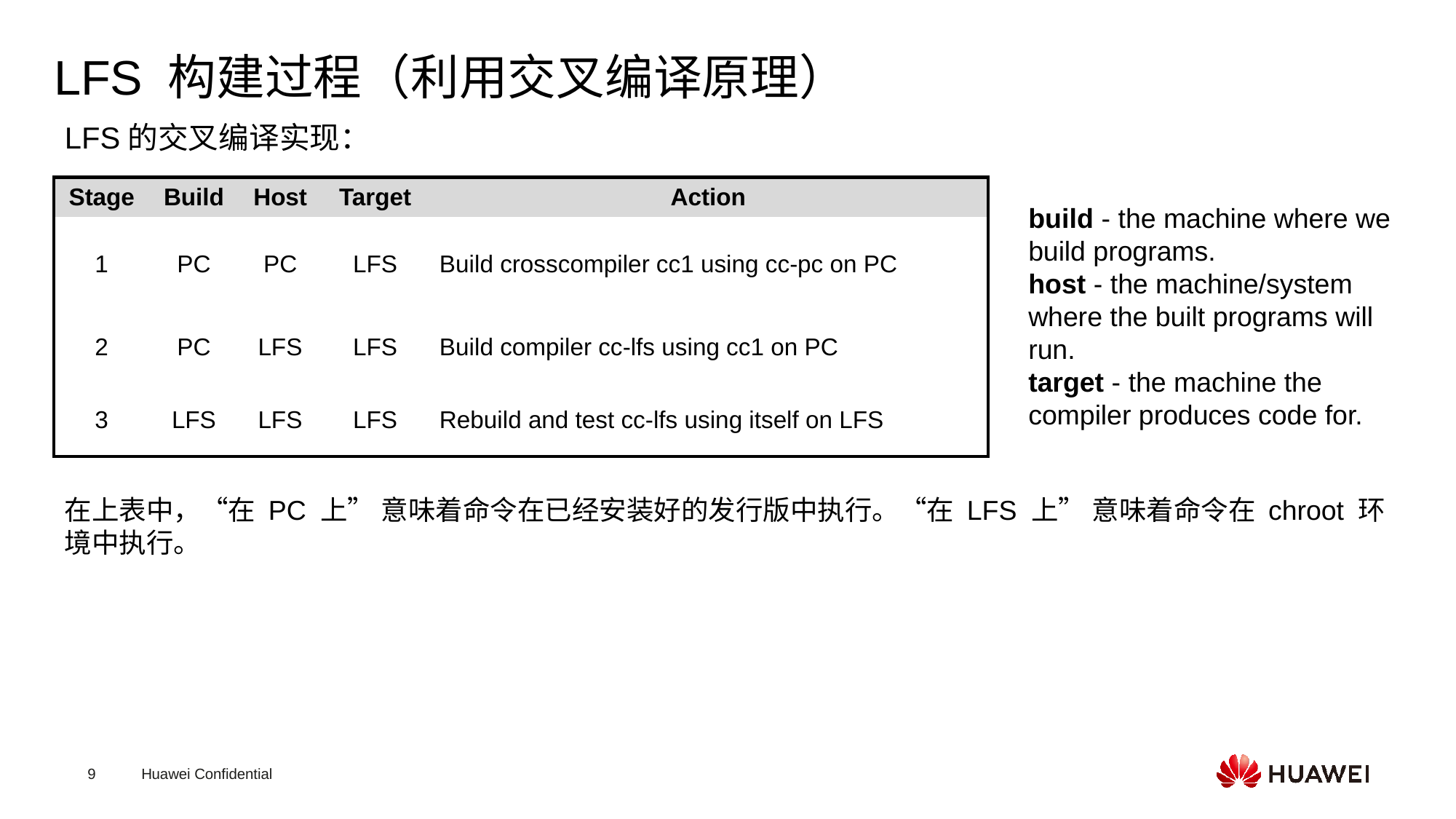

# LFS 构建过程（利用交叉编译原理）
LFS的交叉编译实现：
| Stage | Build | Host | Target | Action |
| --- | --- | --- | --- | --- |
| 1 | PC | PC | LFS | Build crosscompiler cc1 using cc-pc on PC |
| 2 | PC | LFS | LFS | Build compiler cc-lfs using cc1 on PC |
| 3 | LFS | LFS | LFS | Rebuild and test cc-lfs using itself on LFS |
build - the machine where we build programs.
host - the machine/system where the built programs will run.
target - the machine the compiler produces code for.
在上表中，“在 PC 上” 意味着命令在已经安装好的发行版中执行。“在 LFS 上” 意味着命令在 chroot 环境中执行。